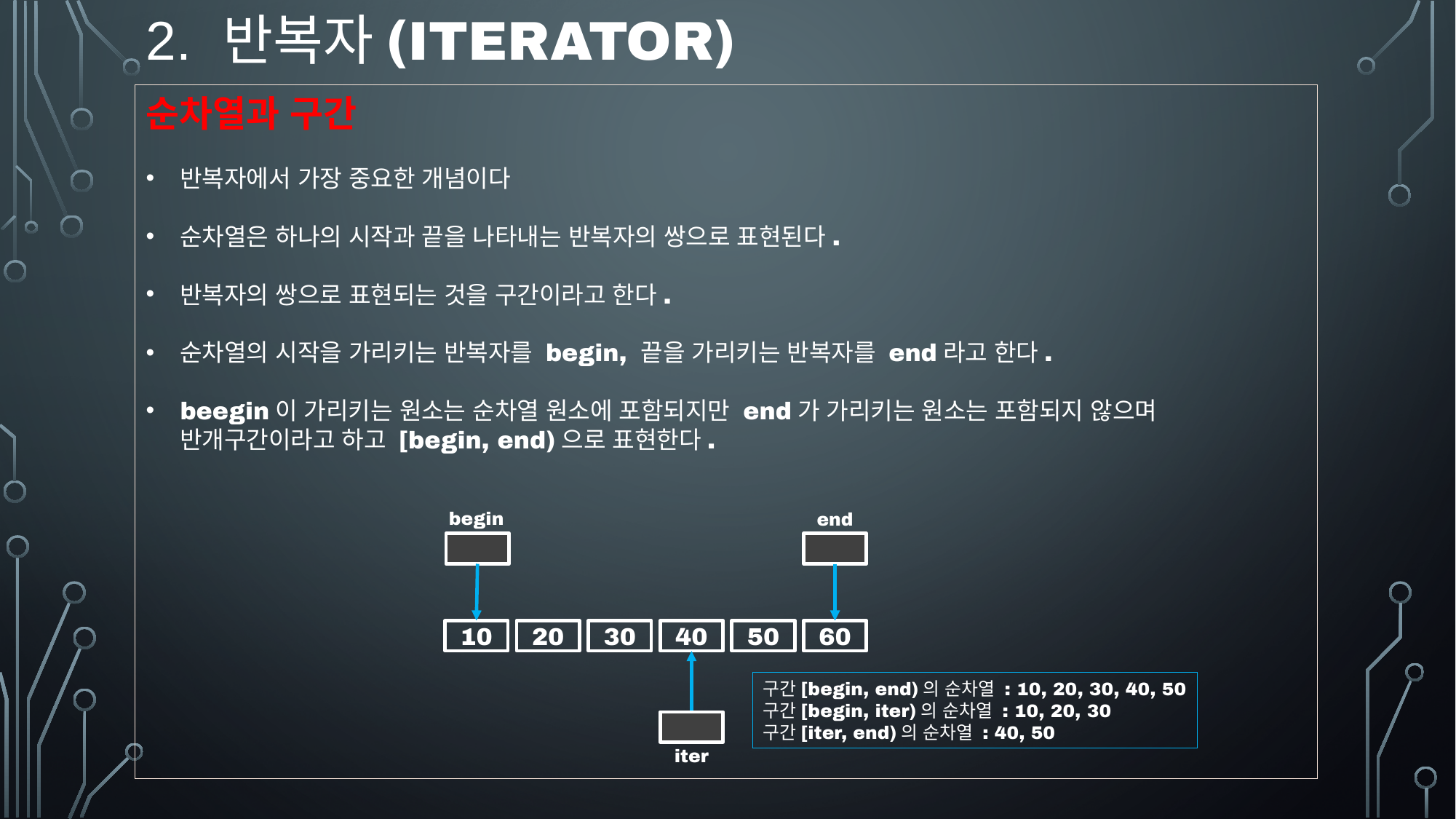

# 2. 반복자(iterator)
순차열과 구간

반복자에서 가장 중요한 개념이다

순차열은 하나의 시작과 끝을 나타내는 반복자의 쌍으로 표현된다.

반복자의 쌍으로 표현되는 것을 구간이라고 한다.

순차열의 시작을 가리키는 반복자를 begin, 끝을 가리키는 반복자를 end라고 한다.

beegin이 가리키는 원소는 순차열 원소에 포함되지만 end가 가리키는 원소는 포함되지 않으며 반개구간이라고 하고 [begin, end)으로 표현한다.

begin
end

40
60
20
30
50
10
구간[begin, end)의 순차열 : 10, 20, 30, 40, 50
구간[begin, iter)의 순차열 : 10, 20, 30
구간[iter, end)의 순차열 : 40, 50

iter